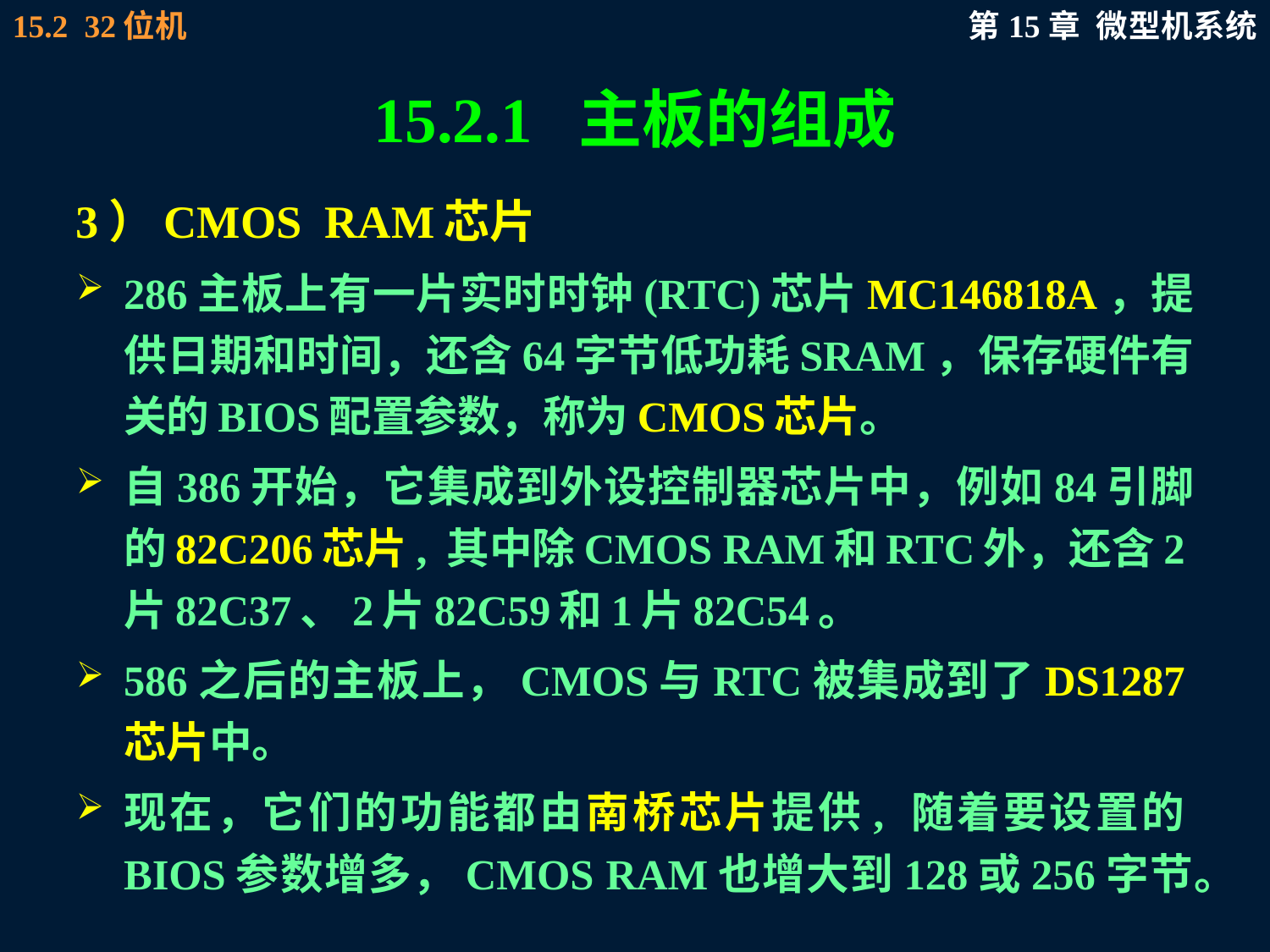

# 15.2.1  主板的组成
3）CMOS  RAM芯片
286主板上有一片实时时钟(RTC)芯片MC146818A，提供日期和时间，还含64字节低功耗SRAM，保存硬件有关的BIOS配置参数，称为CMOS芯片。
自386开始，它集成到外设控制器芯片中，例如84引脚的82C206芯片, 其中除CMOS RAM和RTC外，还含2片82C37、2片82C59和1片82C54。
586之后的主板上，CMOS与RTC被集成到了DS1287芯片中。
现在，它们的功能都由南桥芯片提供, 随着要设置的BIOS参数增多，CMOS RAM也增大到128或256字节。